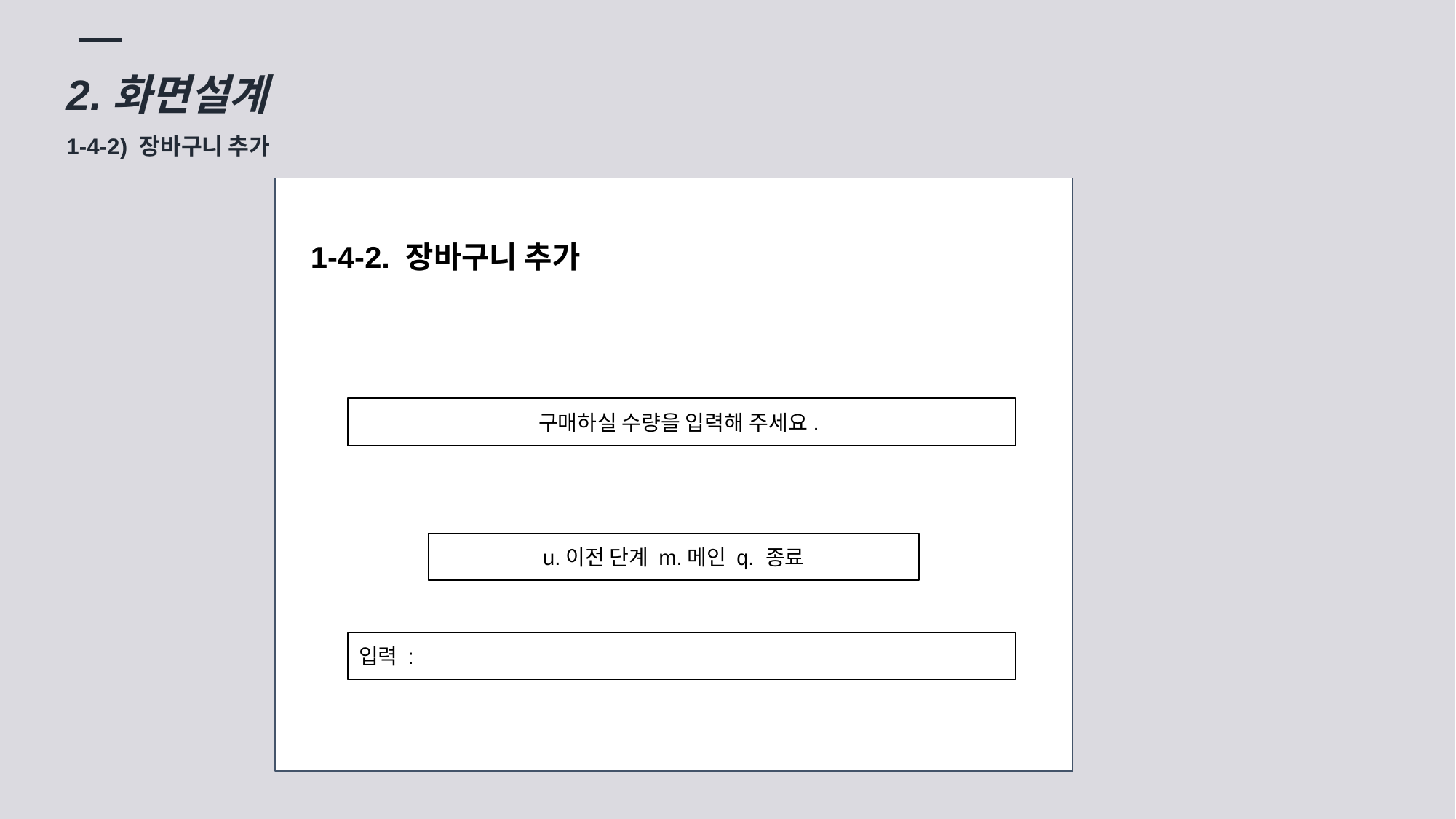

2.화면설계
1-4-2) 장바구니 추가

1-4-2. 장바구니 추가
구매하실 수량을 입력해 주세요.
u.이전 단계 m.메인 q. 종료
입력 :